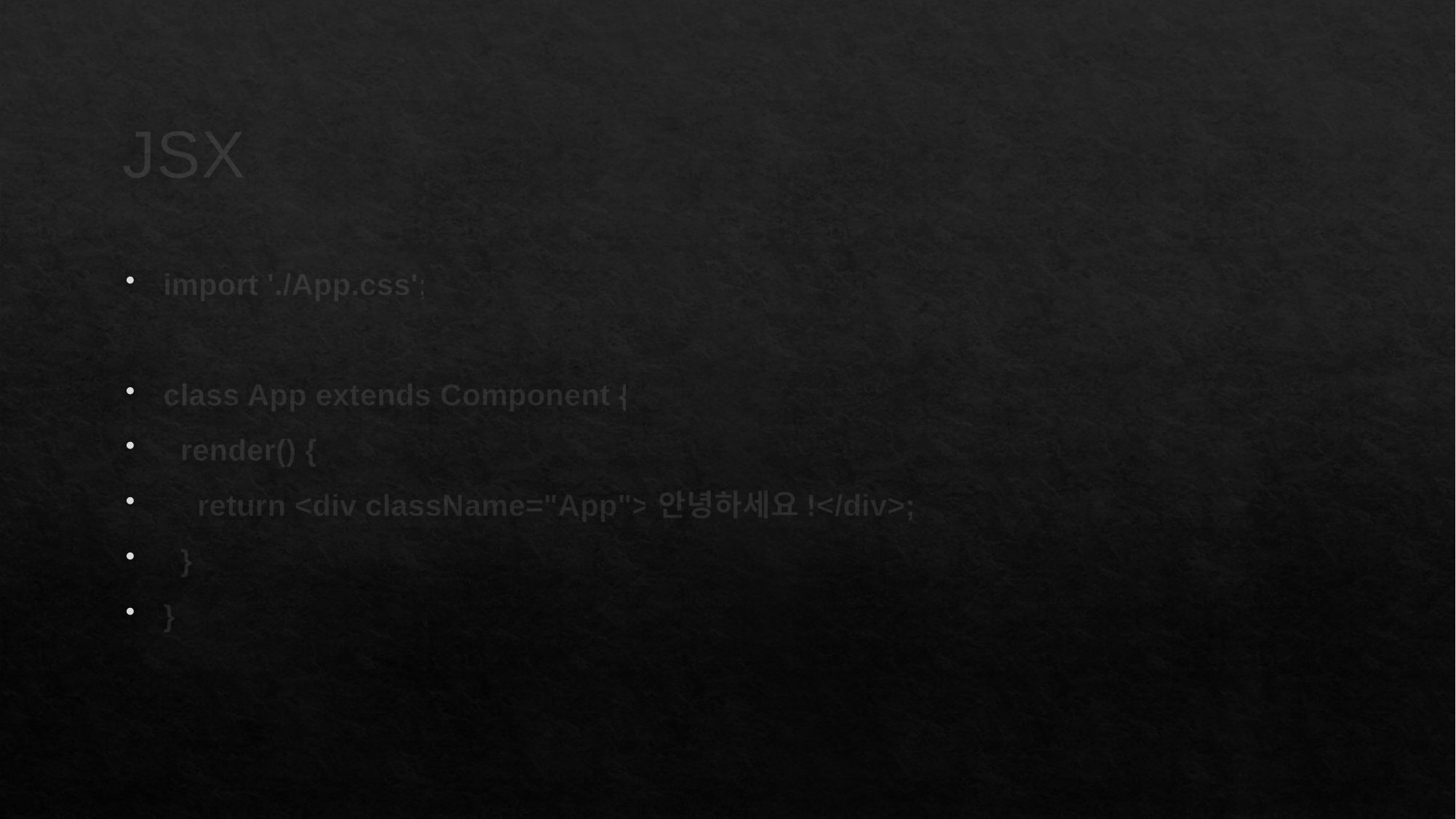

# JSX
import './App.css';

class App extends Component {
  render() {
    return <div className="App">안녕하세요!</div>;
  }
}